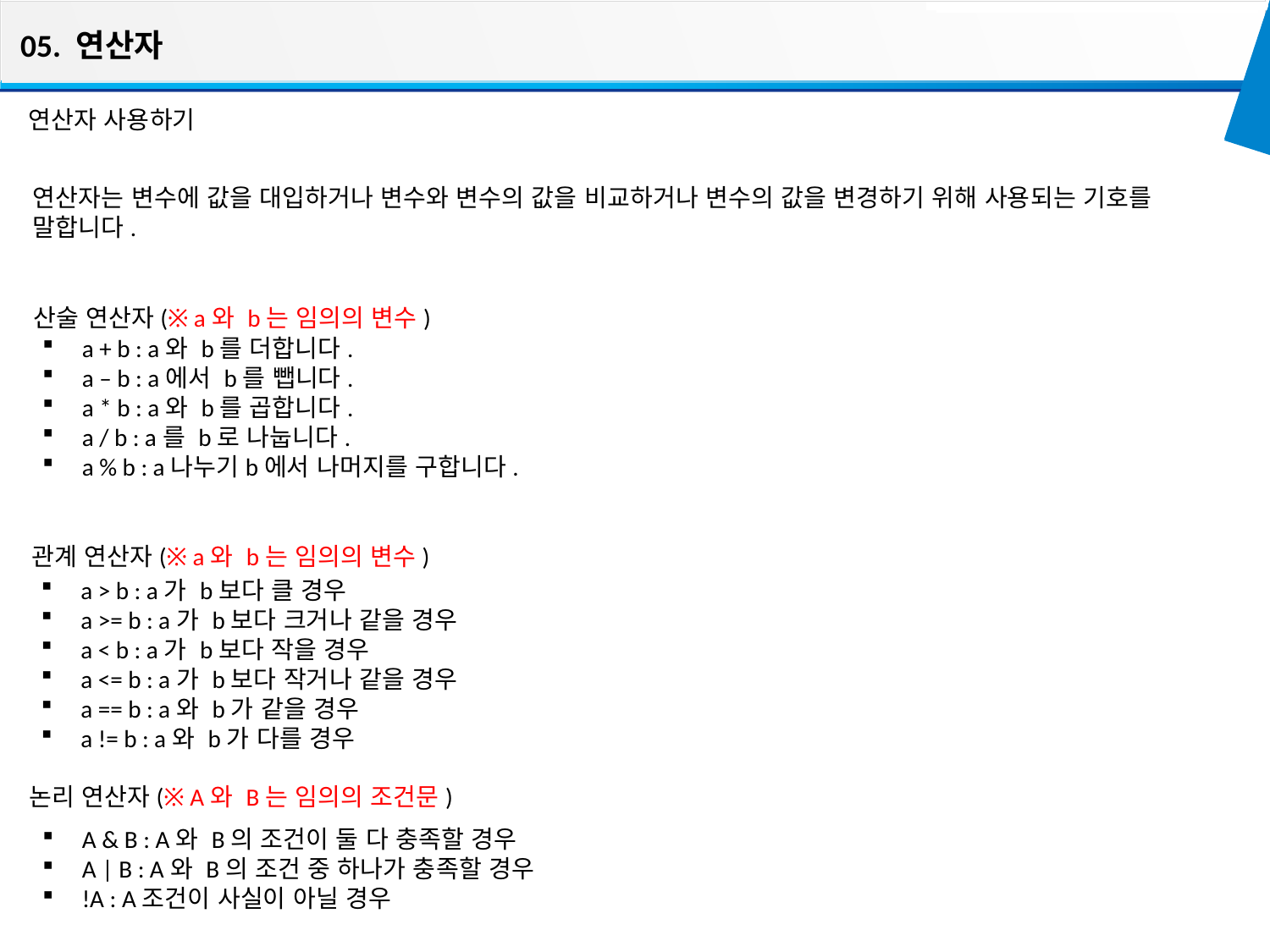

05. 연산자

연산자 사용하기
연산자는 변수에 값을 대입하거나 변수와 변수의 값을 비교하거나 변수의 값을 변경하기 위해 사용되는 기호를 말합니다.
산술 연산자(※ a와 b는 임의의 변수)
a + b : a와 b를 더합니다.
a – b : a에서 b를 뺍니다.
a * b : a와 b를 곱합니다.
a / b : a를 b로 나눕니다.
a % b : a나누기b에서 나머지를 구합니다.
관계 연산자(※ a와 b는 임의의 변수)

a > b : a가 b보다 클 경우
a >= b : a가 b보다 크거나 같을 경우
a < b : a가 b보다 작을 경우
a <= b : a가 b보다 작거나 같을 경우
a == b : a와 b가 같을 경우
a != b : a와 b가 다를 경우
논리 연산자(※ A와 B는 임의의 조건문)
A & B : A와 B의 조건이 둘 다 충족할 경우
A | B : A와 B의 조건 중 하나가 충족할 경우
!A : A조건이 사실이 아닐 경우